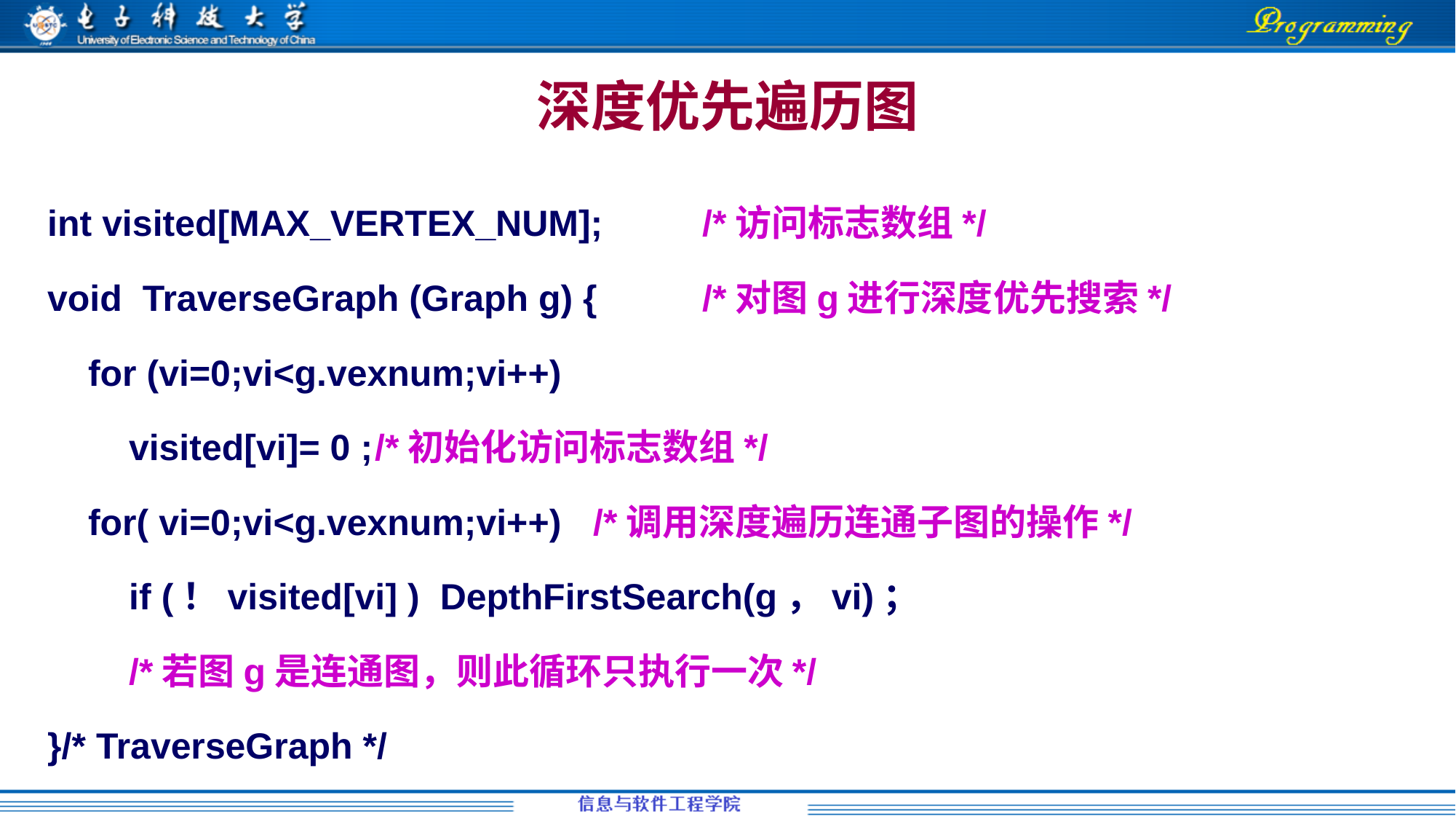

# 深度优先遍历图
int visited[MAX_VERTEX_NUM];	/*访问标志数组*/
void  TraverseGraph (Graph g) {	/*对图g进行深度优先搜索*/
    for (vi=0;vi<g.vexnum;vi++)
        visited[vi]= 0 ;	/*初始化访问标志数组*/
    for( vi=0;vi<g.vexnum;vi++) 	/*调用深度遍历连通子图的操作*/
        if (！visited[vi] )  DepthFirstSearch(g，vi)；
        /*若图g是连通图，则此循环只执行一次*/
}/* TraverseGraph */